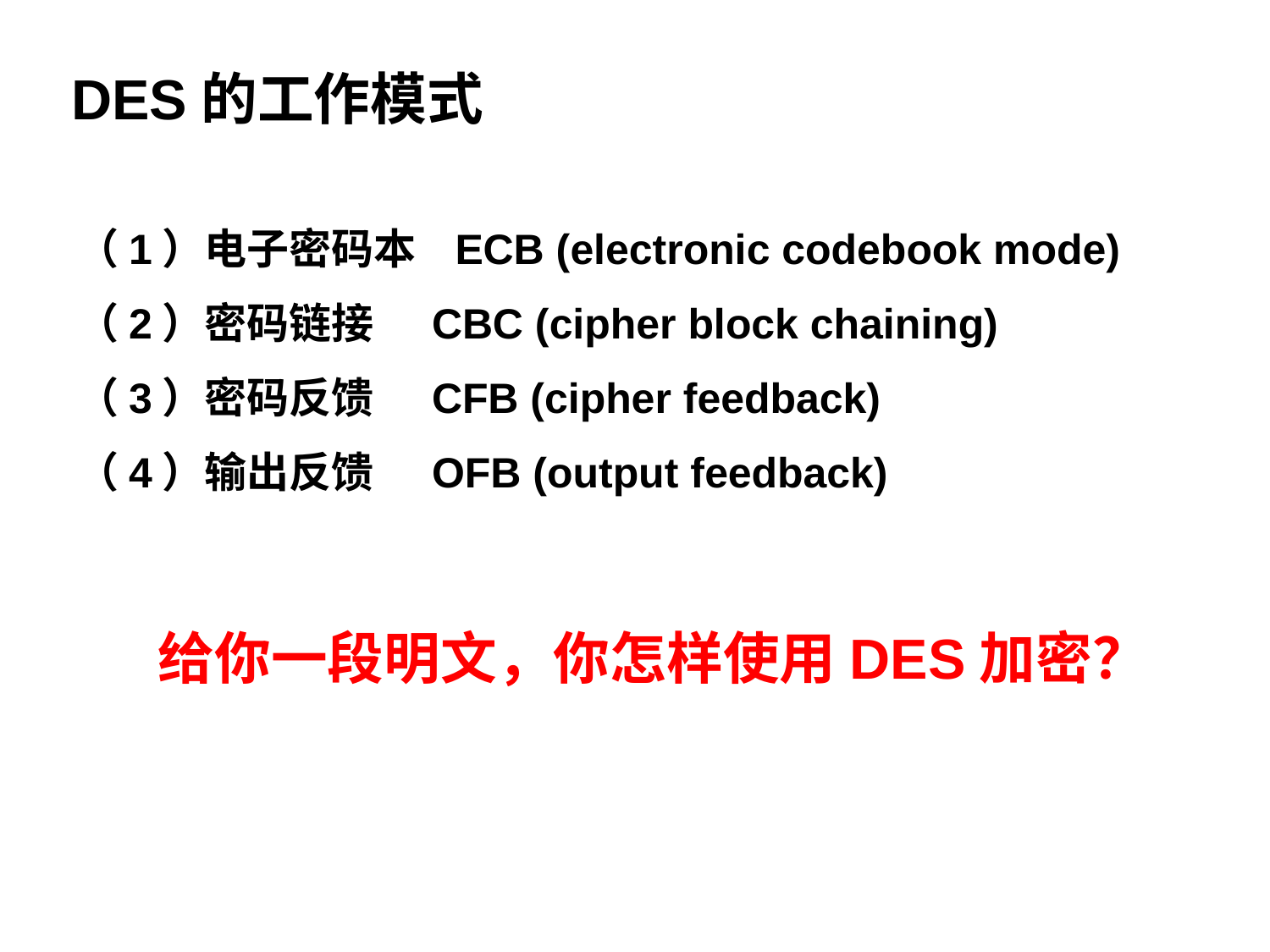

DES的工作模式
（1）电子密码本   ECB (electronic codebook mode)
（2）密码链接     CBC (cipher block chaining)
（3）密码反馈     CFB (cipher feedback)
（4）输出反馈     OFB (output feedback)
给你一段明文，你怎样使用DES加密？